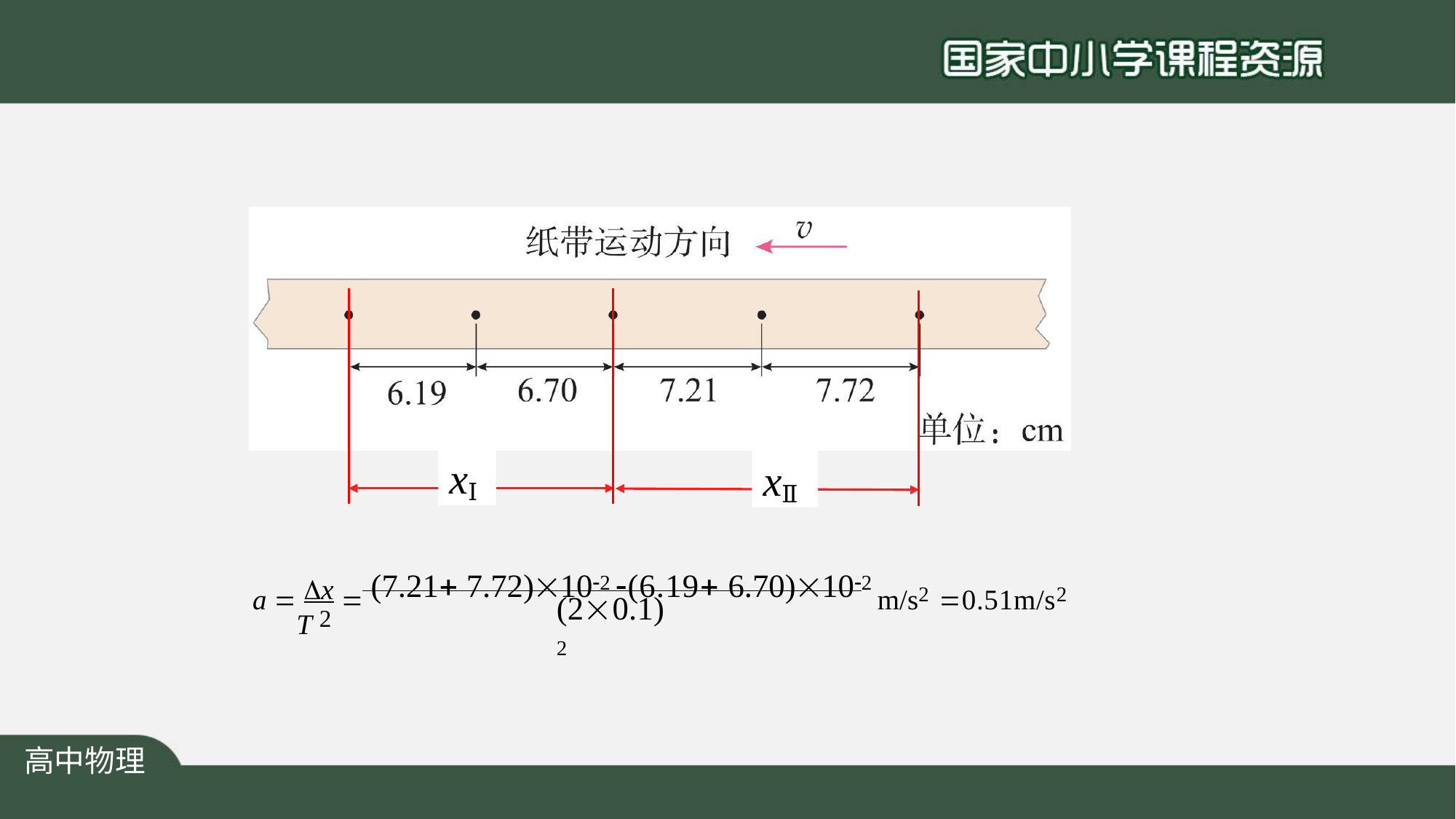

xⅠ
xⅡ

a = Δx = (7.21+ 7.72)×10−2 −(6.19+ 6.70)×10−2 m/s2 =0.51m/s2
T 2
(2×0.1)2

高中物理